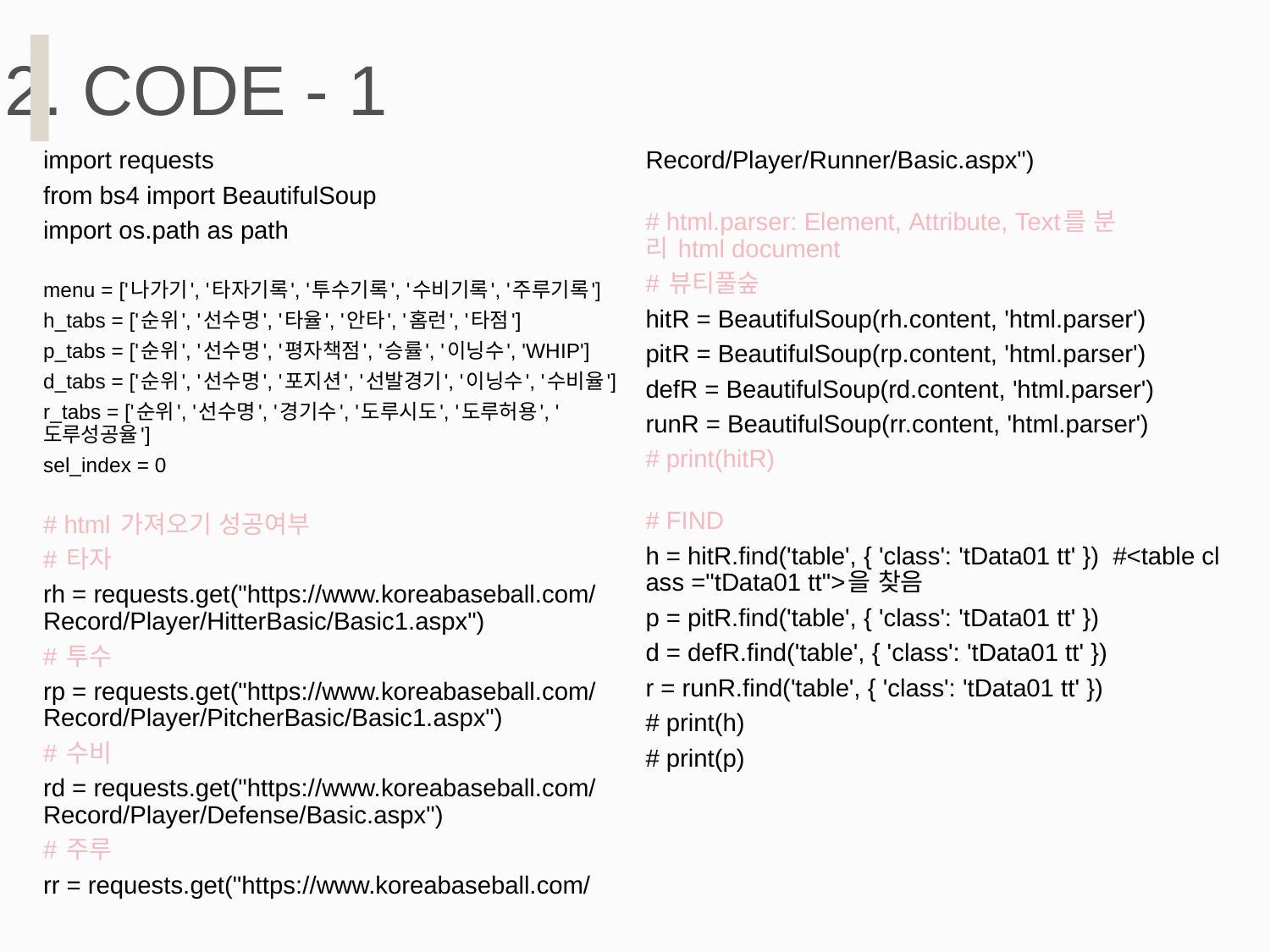

2. CODE - 1
import requests
from bs4 import BeautifulSoup
import os.path as path
menu = ['나가기', '타자기록', '투수기록', '수비기록', '주루기록']
h_tabs = ['순위', '선수명', '타율', '안타', '홈런', '타점']
p_tabs = ['순위', '선수명', '평자책점', '승률', '이닝수', 'WHIP']
d_tabs = ['순위', '선수명', '포지션', '선발경기', '이닝수', '수비율']
r_tabs = ['순위', '선수명', '경기수', '도루시도', '도루허용', '도루성공율']
sel_index = 0
# html 가져오기 성공여부
# 타자
rh = requests.get("https://www.koreabaseball.com/Record/Player/HitterBasic/Basic1.aspx")
# 투수
rp = requests.get("https://www.koreabaseball.com/Record/Player/PitcherBasic/Basic1.aspx")
# 수비
rd = requests.get("https://www.koreabaseball.com/Record/Player/Defense/Basic.aspx")
# 주루
rr = requests.get("https://www.koreabaseball.com/Record/Player/Runner/Basic.aspx")
# html.parser: Element, Attribute, Text를 분리 html document
# 뷰티풀숲
hitR = BeautifulSoup(rh.content, 'html.parser')
pitR = BeautifulSoup(rp.content, 'html.parser')
defR = BeautifulSoup(rd.content, 'html.parser')
runR = BeautifulSoup(rr.content, 'html.parser')
# print(hitR)
# FIND
h = hitR.find('table', { 'class': 'tData01 tt' })  #<table class ="tData01 tt">을 찾음
p = pitR.find('table', { 'class': 'tData01 tt' })
d = defR.find('table', { 'class': 'tData01 tt' })
r = runR.find('table', { 'class': 'tData01 tt' })
# print(h)
# print(p)